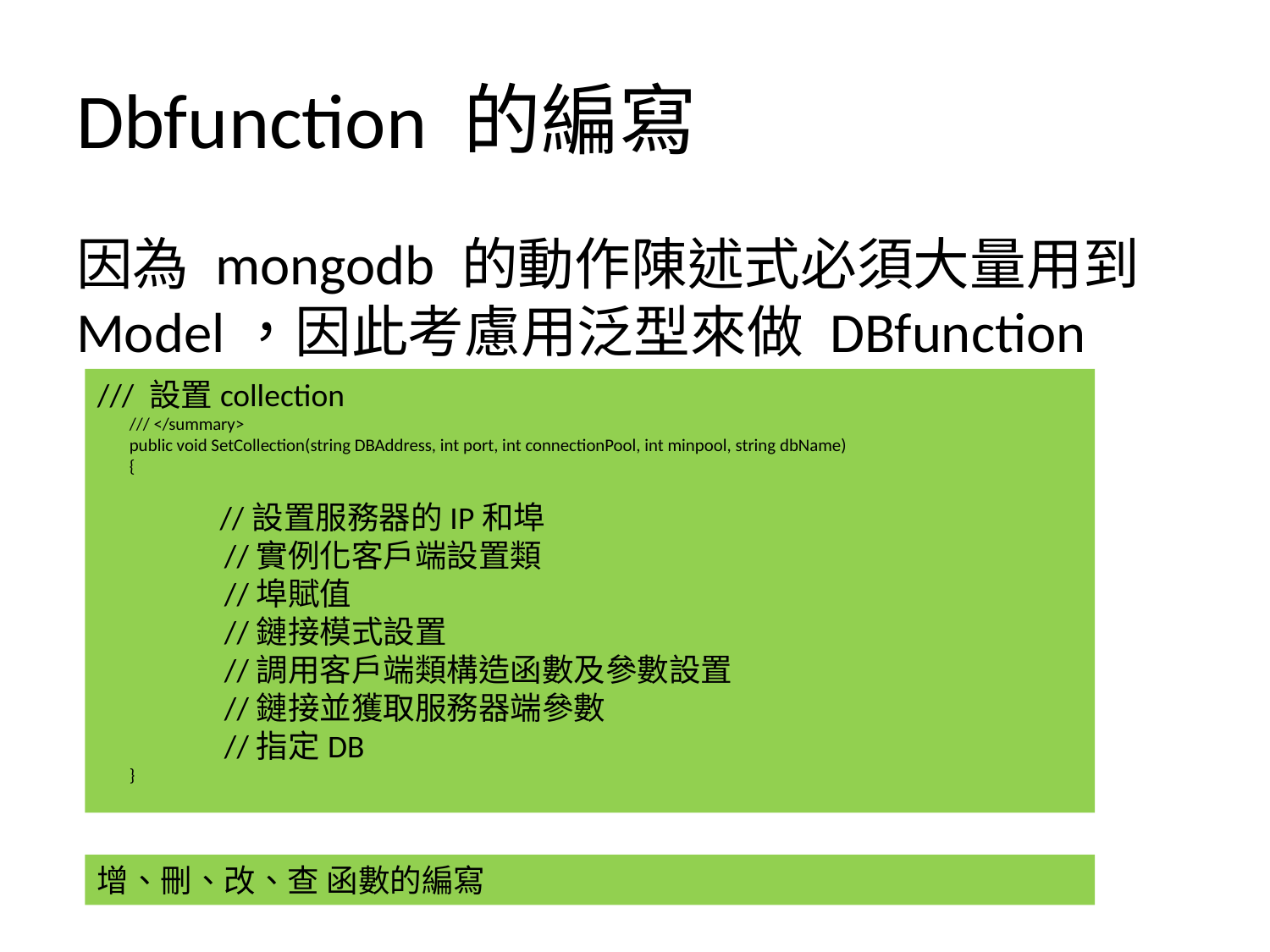

# Dbfunction 的編寫
因為 mongodb 的動作陳述式必須大量用到Model，因此考慮用泛型來做 DBfunction
/// 設置collection
        /// </summary>
        public void SetCollection(string DBAddress, int port, int connectionPool, int minpool, string dbName)
        {

                 //設置服務器的IP和埠
//實例化客戶端設置類
//埠賦值
//鏈接模式設置
//調用客戶端類構造函數及參數設置
//鏈接並獲取服務器端參數
//指定DB
        }

增、刪、改、查 函數的編寫